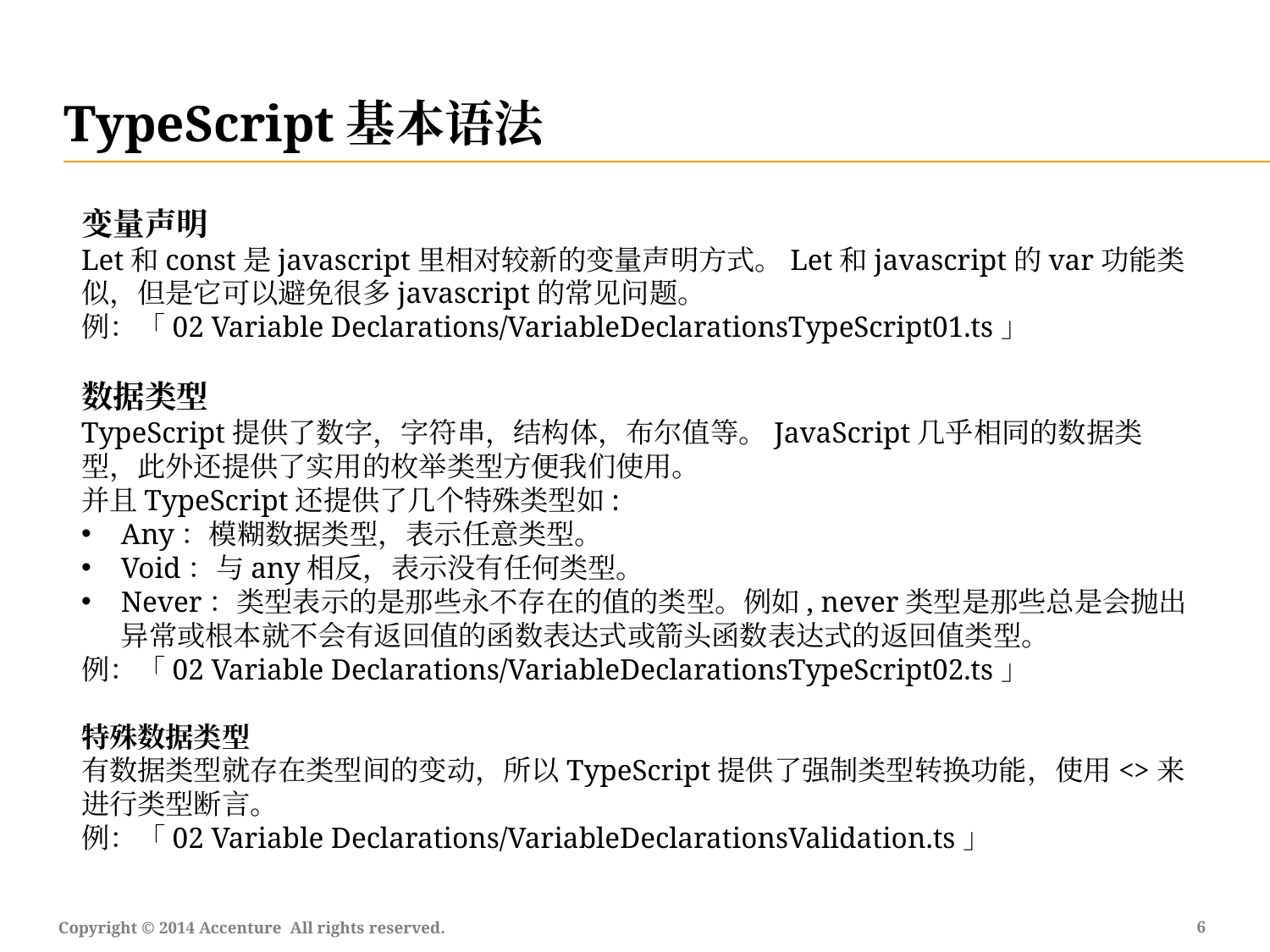

TypeScript基本语法
变量声明
Let和const是javascript里相对较新的变量声明方式。Let和javascript的var功能类似，但是它可以避免很多javascript的常见问题。
例：「02 Variable Declarations/VariableDeclarationsTypeScript01.ts」

数据类型
TypeScript提供了数字，字符串，结构体，布尔值等。JavaScript几乎相同的数据类型，此外还提供了实用的枚举类型方便我们使用。
并且TypeScript还提供了几个特殊类型如:
Any：模糊数据类型，表示任意类型。
Void：与any相反，表示没有任何类型。
Never：类型表示的是那些永不存在的值的类型。例如, never类型是那些总是会抛出异常或根本就不会有返回值的函数表达式或箭头函数表达式的返回值类型。
例：「02 Variable Declarations/VariableDeclarationsTypeScript02.ts」

特殊数据类型
有数据类型就存在类型间的变动，所以TypeScript提供了强制类型转换功能，使用<>来进行类型断言。
例：「02 Variable Declarations/VariableDeclarationsValidation.ts」

6
Copyright © 2014 Accenture  All rights reserved.